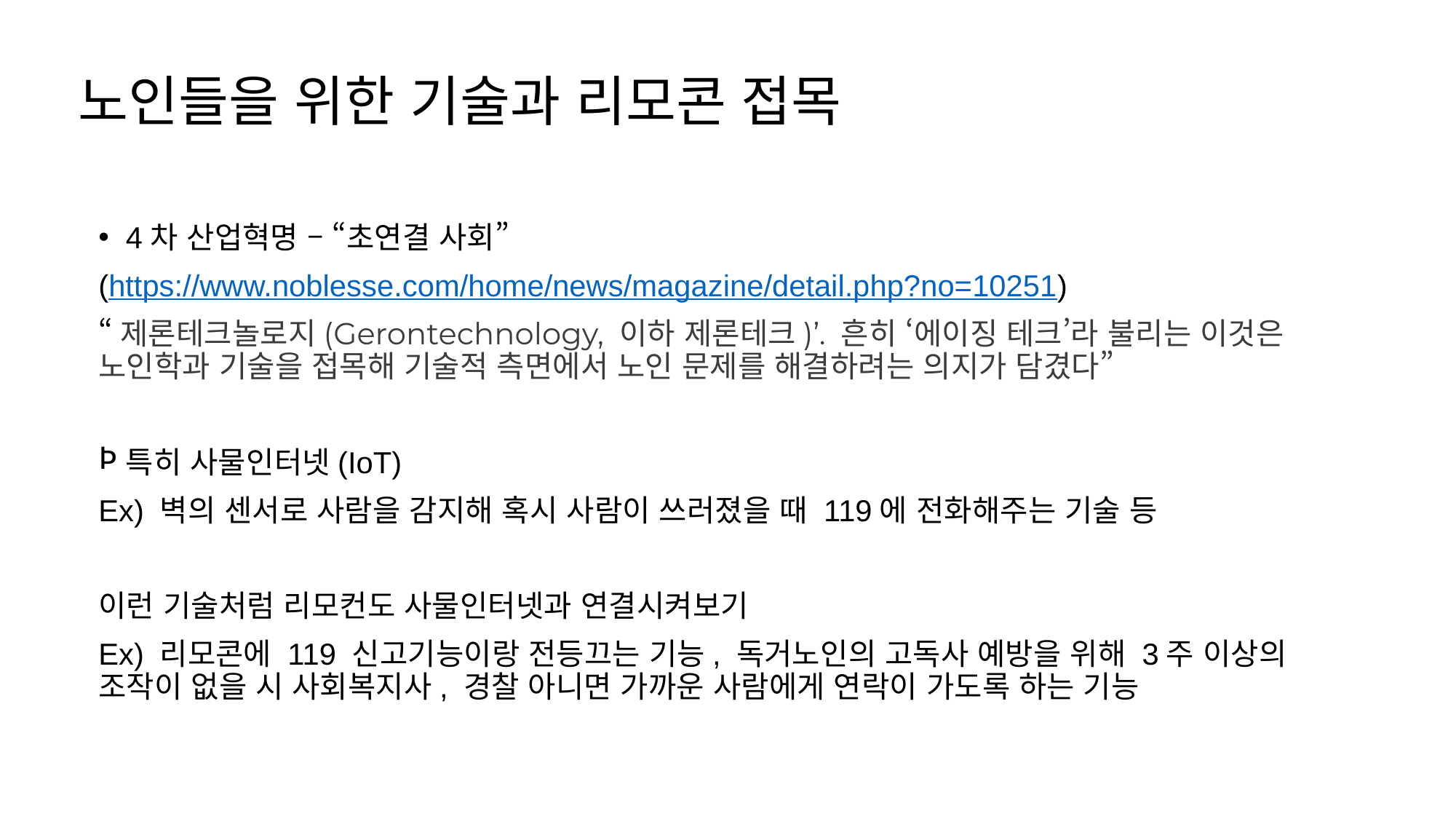

# 노인들을 위한 기술과 리모콘 접목
4차 산업혁명 – “초연결 사회”
(https://www.noblesse.com/home/news/magazine/detail.php?no=10251)
“제론테크놀로지(Gerontechnology, 이하 제론테크)’. 흔히 ‘에이징 테크’라 불리는 이것은 노인학과 기술을 접목해 기술적 측면에서 노인 문제를 해결하려는 의지가 담겼다”

특히 사물인터넷(IoT)
Ex) 벽의 센서로 사람을 감지해 혹시 사람이 쓰러졌을 때 119에 전화해주는 기술 등

이런 기술처럼 리모컨도 사물인터넷과 연결시켜보기
Ex) 리모콘에 119 신고기능이랑 전등끄는 기능, 독거노인의 고독사 예방을 위해 3주 이상의 조작이 없을 시 사회복지사, 경찰 아니면 가까운 사람에게 연락이 가도록 하는 기능